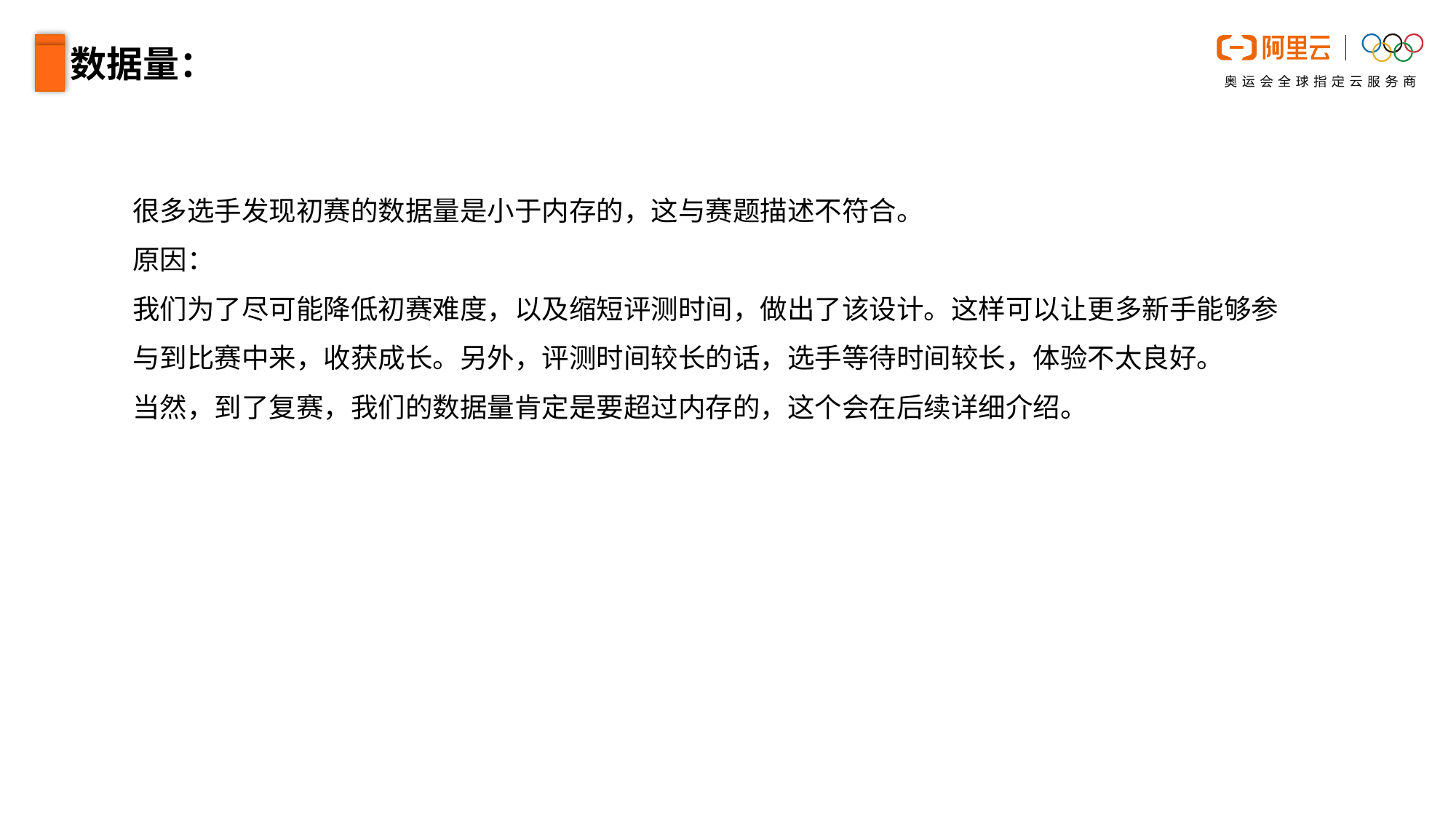

E6636BC20180234D78A0072836F0BC9032B9B20C109CDB50ACD98F3EB1E42B59FB4CBC384169FB0822692C083846D6EB8519218A41D0ABC11BBFC2207D3E14D324FCBDAD0E21E4D754D22B07689248932FF4E0C77CD952C4A8AB419E0E39DC08D9962D966E3

数据量：
很多选手发现初赛的数据量是小于内存的，这与赛题描述不符合。
原因：
我们为了尽可能降低初赛难度，以及缩短评测时间，做出了该设计。这样可以让更多新手能够参与到比赛中来，收获成长。另外，评测时间较长的话，选手等待时间较长，体验不太良好。
当然，到了复赛，我们的数据量肯定是要超过内存的，这个会在后续详细介绍。